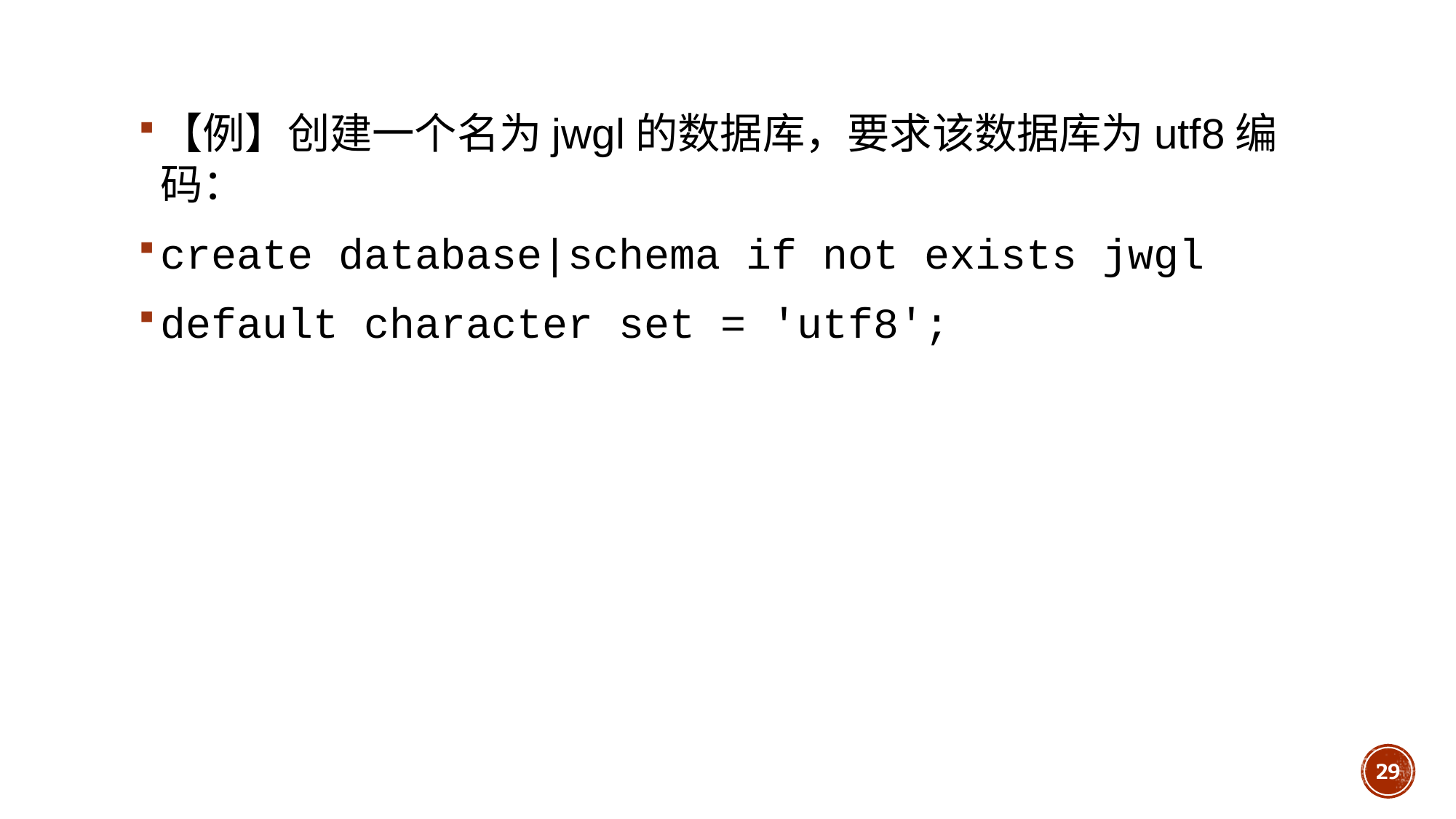

【例】创建一个名为jwgl的数据库，要求该数据库为utf8编码：
create database|schema if not exists jwgl
default character set = 'utf8';

29